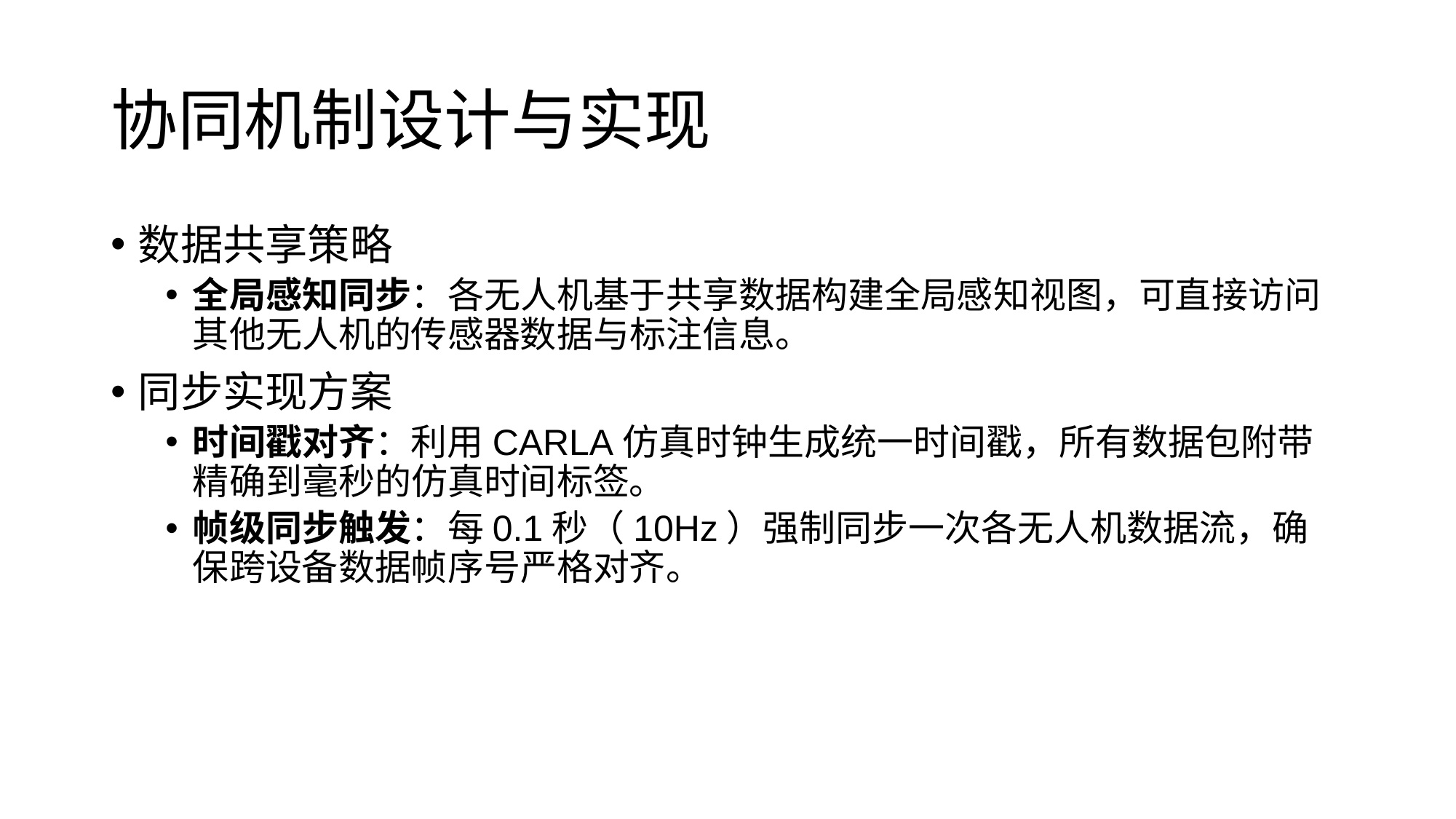

# 协同机制设计与实现
数据共享策略
全局感知同步：各无人机基于共享数据构建全局感知视图，可直接访问其他无人机的传感器数据与标注信息。
同步实现方案
时间戳对齐：利用CARLA仿真时钟生成统一时间戳，所有数据包附带精确到毫秒的仿真时间标签。
帧级同步触发：每0.1秒（10Hz）强制同步一次各无人机数据流，确保跨设备数据帧序号严格对齐。